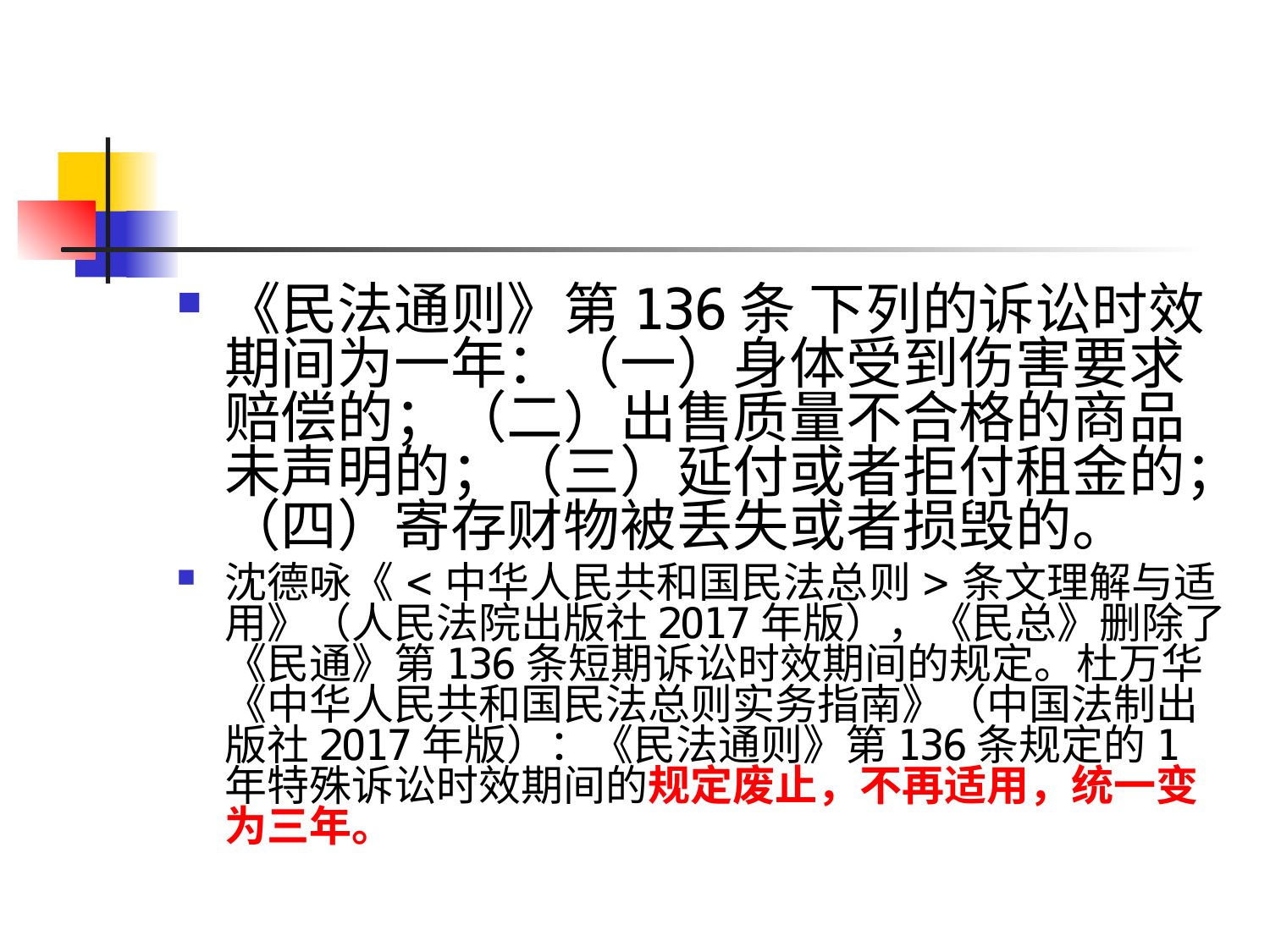

#
《民法通则》第136条 下列的诉讼时效期间为一年：（一）身体受到伤害要求赔偿的；（二）出售质量不合格的商品未声明的；（三）延付或者拒付租金的；（四）寄存财物被丢失或者损毁的。
沈德咏《<中华人民共和国民法总则>条文理解与适用》（人民法院出版社2017年版），《民总》删除了《民通》第136条短期诉讼时效期间的规定。杜万华《中华人民共和国民法总则实务指南》（中国法制出版社2017年版）：《民法通则》第136条规定的1年特殊诉讼时效期间的规定废止，不再适用，统一变为三年。